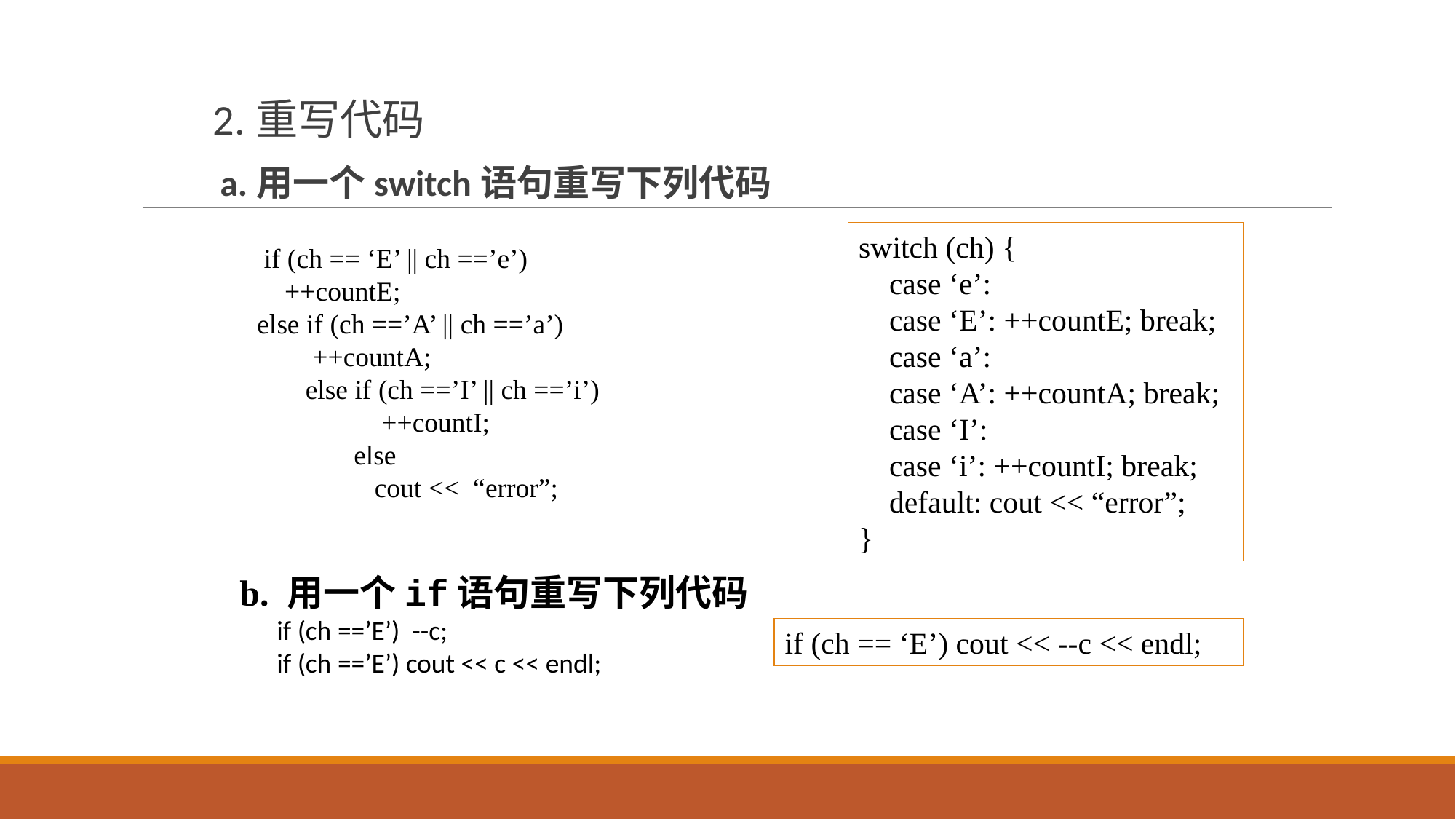

2.重写代码
 a.用一个switch语句重写下列代码
switch (ch) {
    case ‘e’:
    case ‘E’: ++countE; break;
    case ‘a’:
    case ‘A’: ++countA; break;
    case ‘I’:
    case ‘i’: ++countI; break;
    default: cout << “error”;
}
 if (ch == ‘E’ || ch ==’e’)
    ++countE;
else if (ch ==’A’ || ch ==’a’)
        ++countA;
       else if (ch ==’I’ || ch ==’i’)
                  ++countI;
              else
                 cout <<  “error”;
b. 用一个if语句重写下列代码
      if (ch ==’E’)  --c;
      if (ch ==’E’) cout << c << endl;
if (ch == ‘E’) cout << --c << endl;